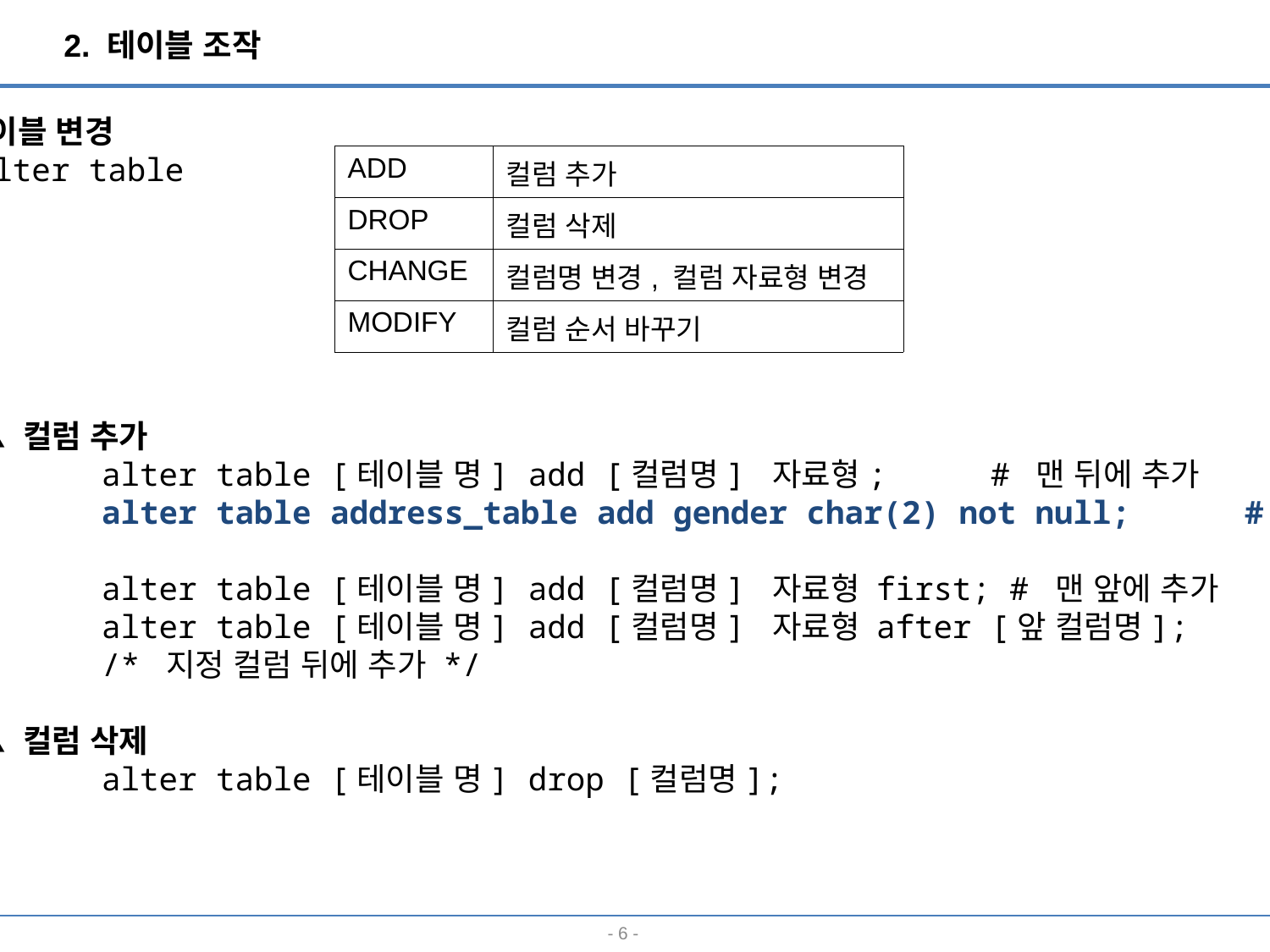

2. 테이블 조작
■ 테이블 변경
alter table

▲ 컬럼 추가
	alter table [테이블 명] add [컬럼명] 자료형;	# 맨 뒤에 추가
	alter table address_table add gender char(2) not null;	# 남/여

	alter table [테이블 명] add [컬럼명] 자료형 first; # 맨 앞에 추가
	alter table [테이블 명] add [컬럼명] 자료형 after [앞 컬럼명];
	/* 지정 컬럼 뒤에 추가 */

▲ 컬럼 삭제
	alter table [테이블 명] drop [컬럼명];

| ADD | 컬럼 추가 |
| --- | --- |
| DROP | 컬럼 삭제 |
| CHANGE | 컬럼명 변경, 컬럼 자료형 변경 |
| MODIFY | 컬럼 순서 바꾸기 |
- 6 -